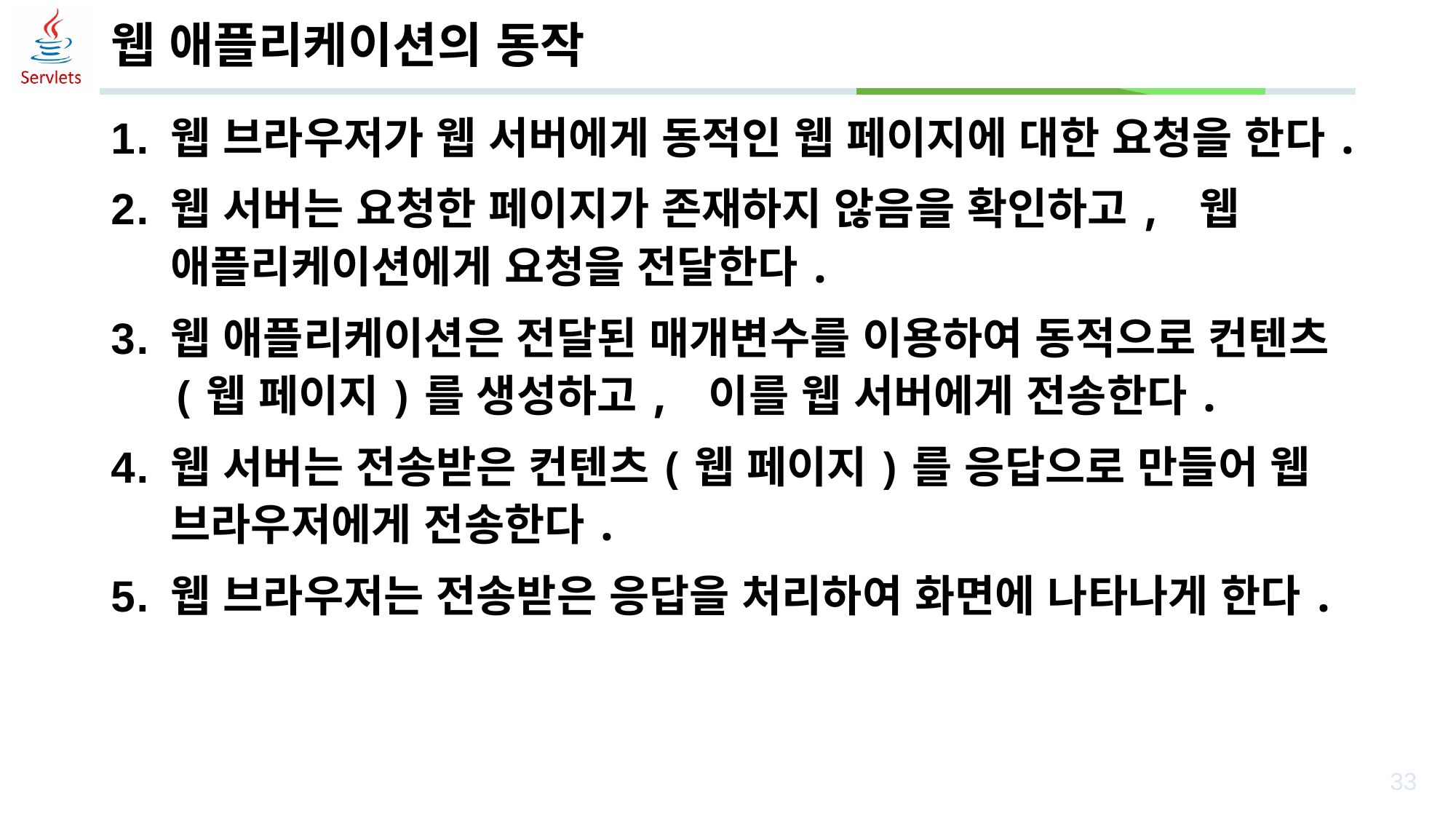

# 웹 애플리케이션의 동작
웹 브라우저가 웹 서버에게 동적인 웹 페이지에 대한 요청을 한다.
웹 서버는 요청한 페이지가 존재하지 않음을 확인하고, 웹 애플리케이션에게 요청을 전달한다.
웹 애플리케이션은 전달된 매개변수를 이용하여 동적으로 컨텐츠(웹 페이지)를 생성하고, 이를 웹 서버에게 전송한다.
웹 서버는 전송받은 컨텐츠(웹 페이지)를 응답으로 만들어 웹 브라우저에게 전송한다.
웹 브라우저는 전송받은 응답을 처리하여 화면에 나타나게 한다.
33